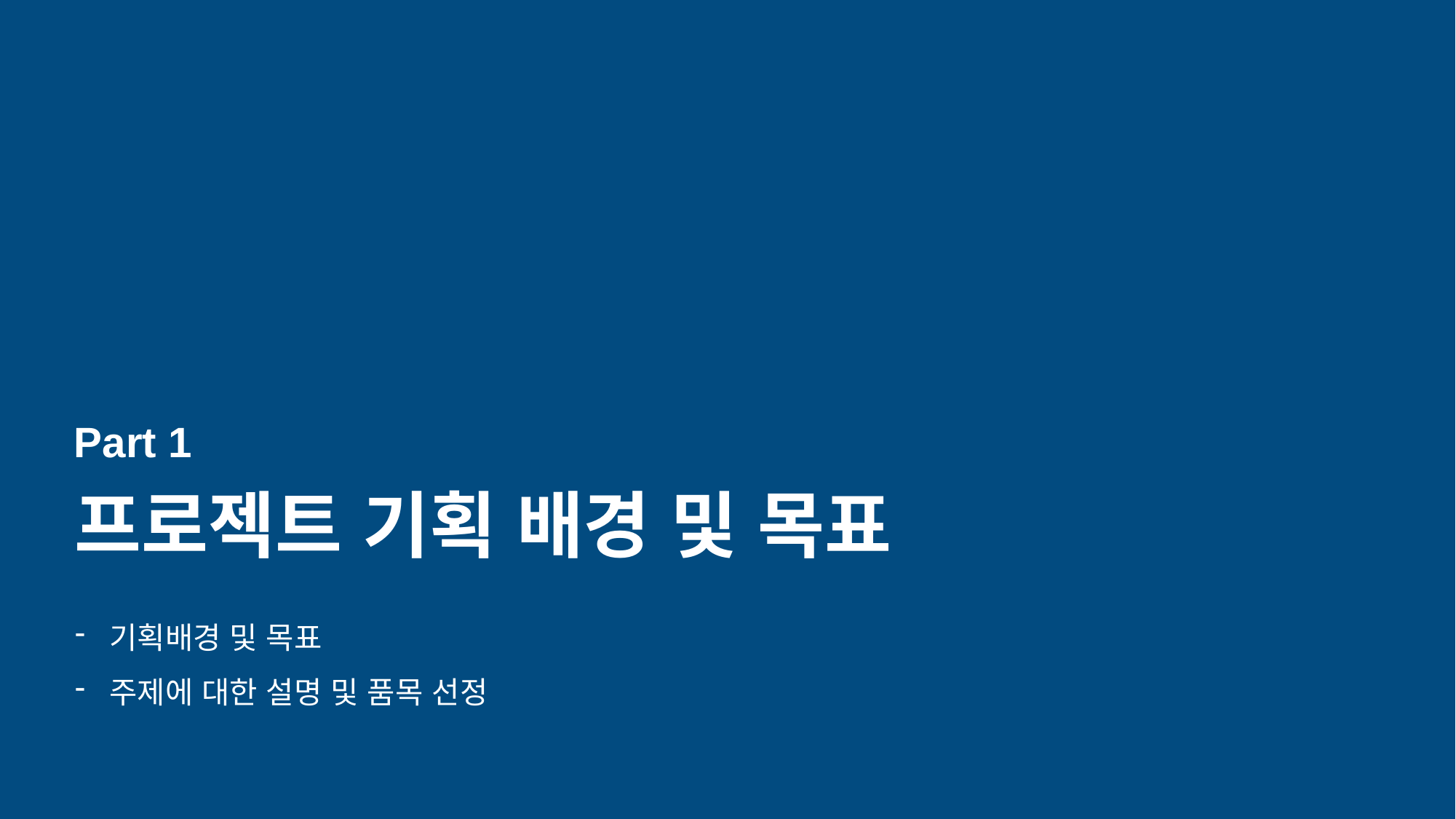

Part 1
프로젝트 기획 배경 및 목표
기획배경 및 목표
주제에 대한 설명 및 품목 선정